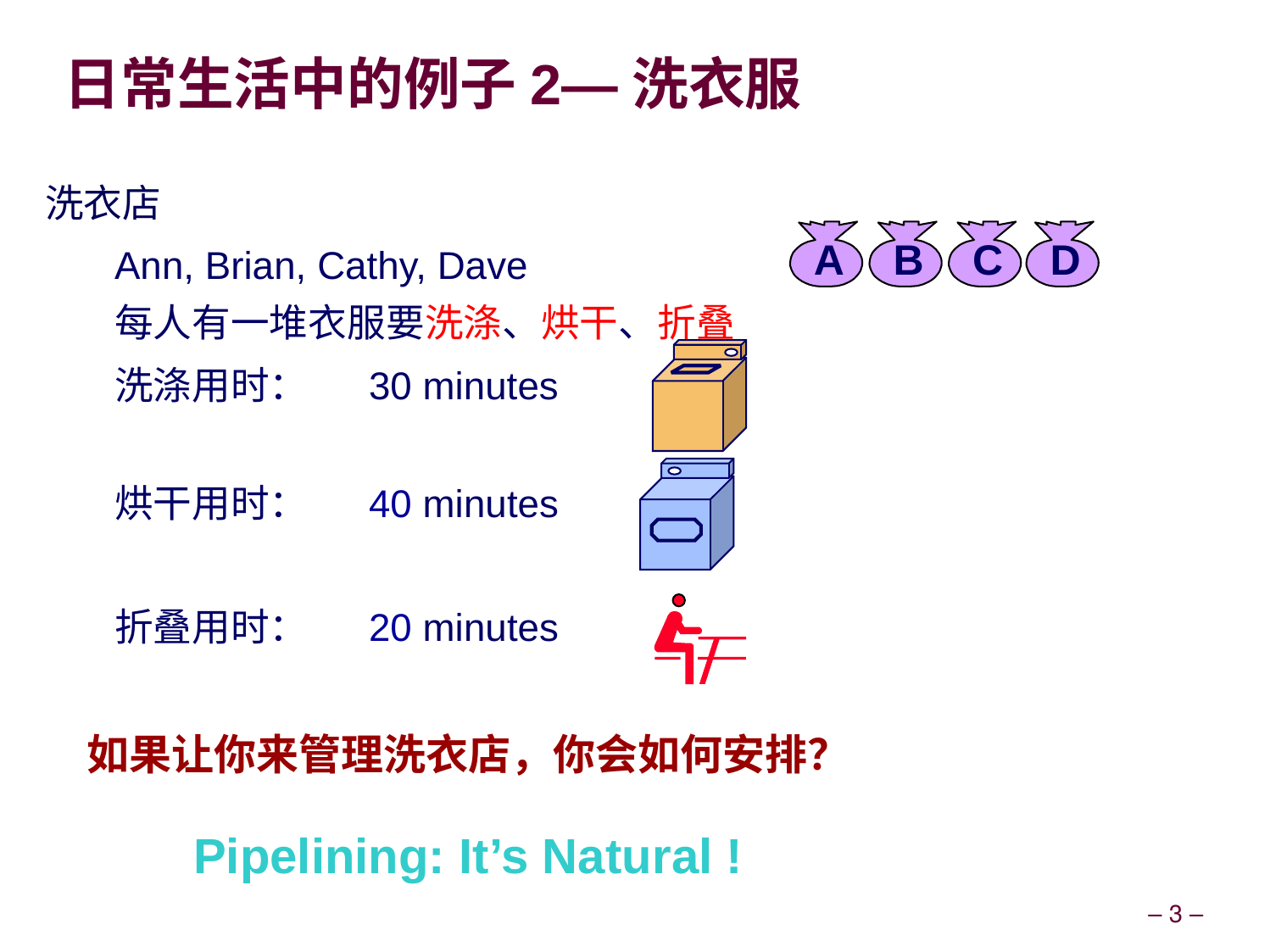

# 日常生活中的例子2—洗衣服
洗衣店
Ann, Brian, Cathy, Dave
每人有一堆衣服要洗涤、烘干、折叠
洗涤用时：	30 minutes

烘干用时： 	40 minutes

折叠用时： 	20 minutes

A

B

C

D

如果让你来管理洗衣店，你会如何安排？
Pipelining: It’s Natural !